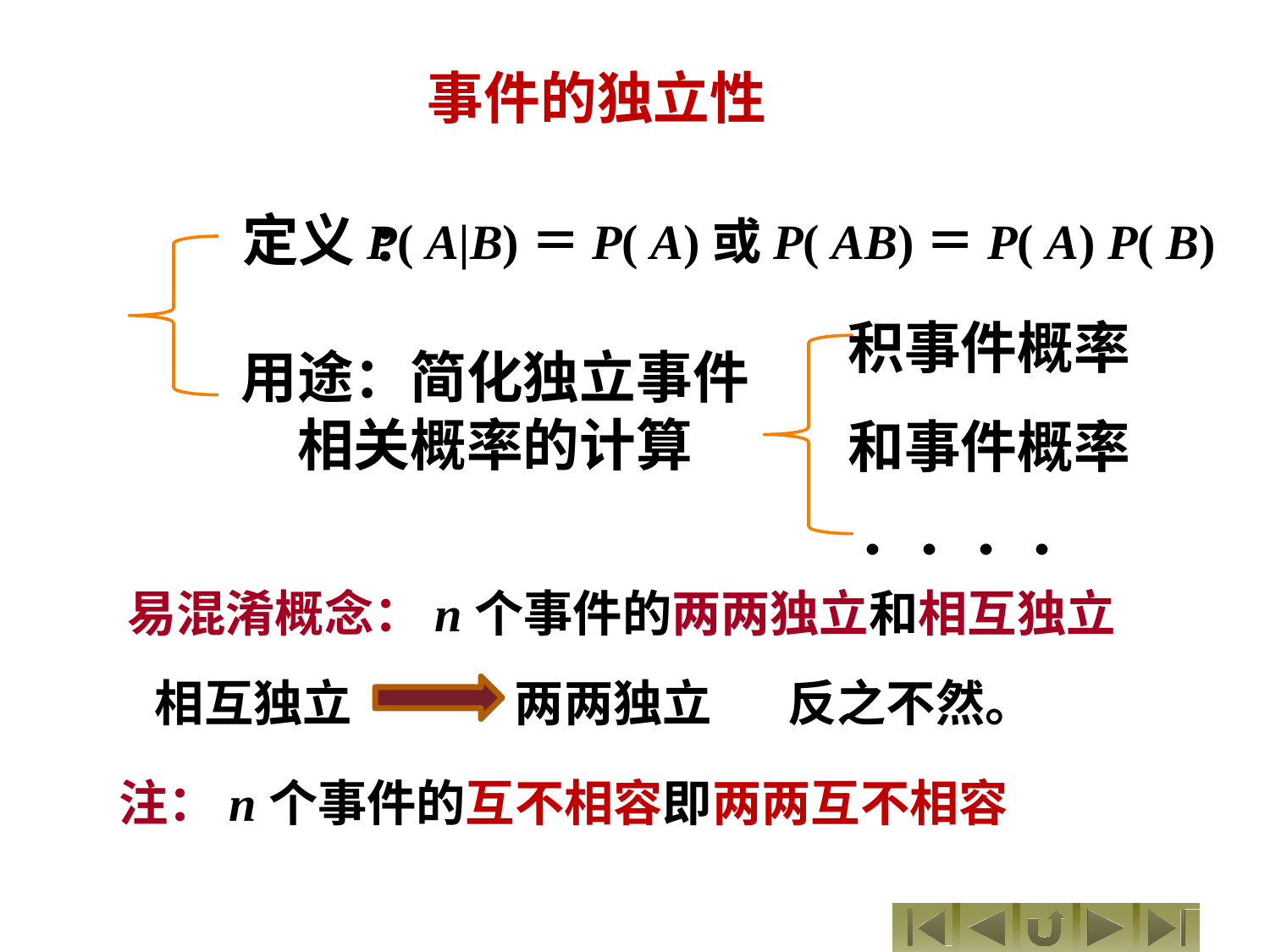

事件的独立性
定义:
P( A|B)＝P( A)或P( AB)＝P( A) P( B)

积事件概率
用途：简化独立事件　相关概率的计算

和事件概率
．．．．
易混淆概念：n个事件的两两独立和相互独立
相互独立
两两独立
反之不然。

注：n个事件的互不相容即两两互不相容